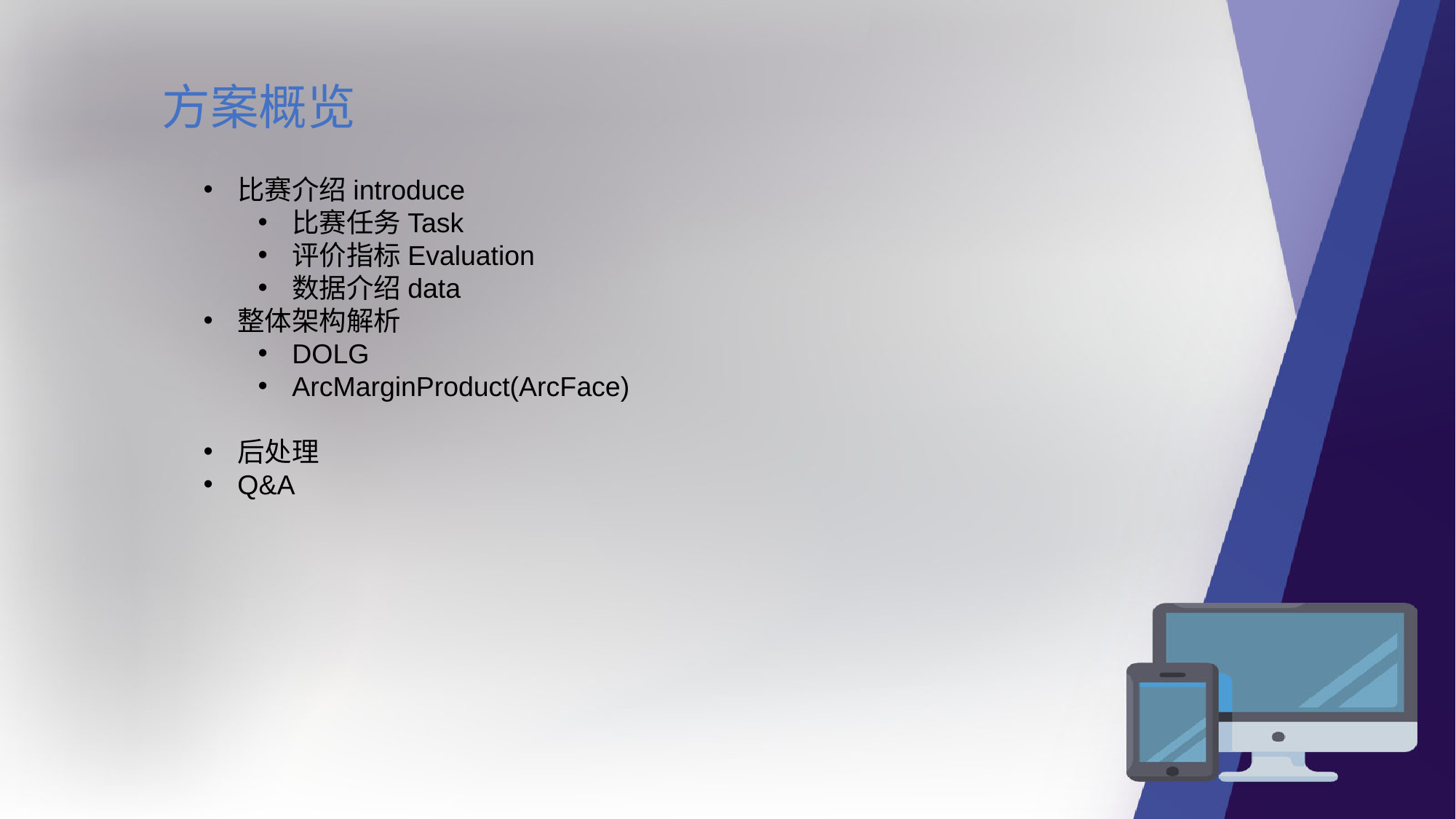

方案概览
比赛介绍introduce
比赛任务Task
评价指标Evaluation
数据介绍data
整体架构解析
DOLG
ArcMarginProduct(ArcFace)

后处理
Q&A